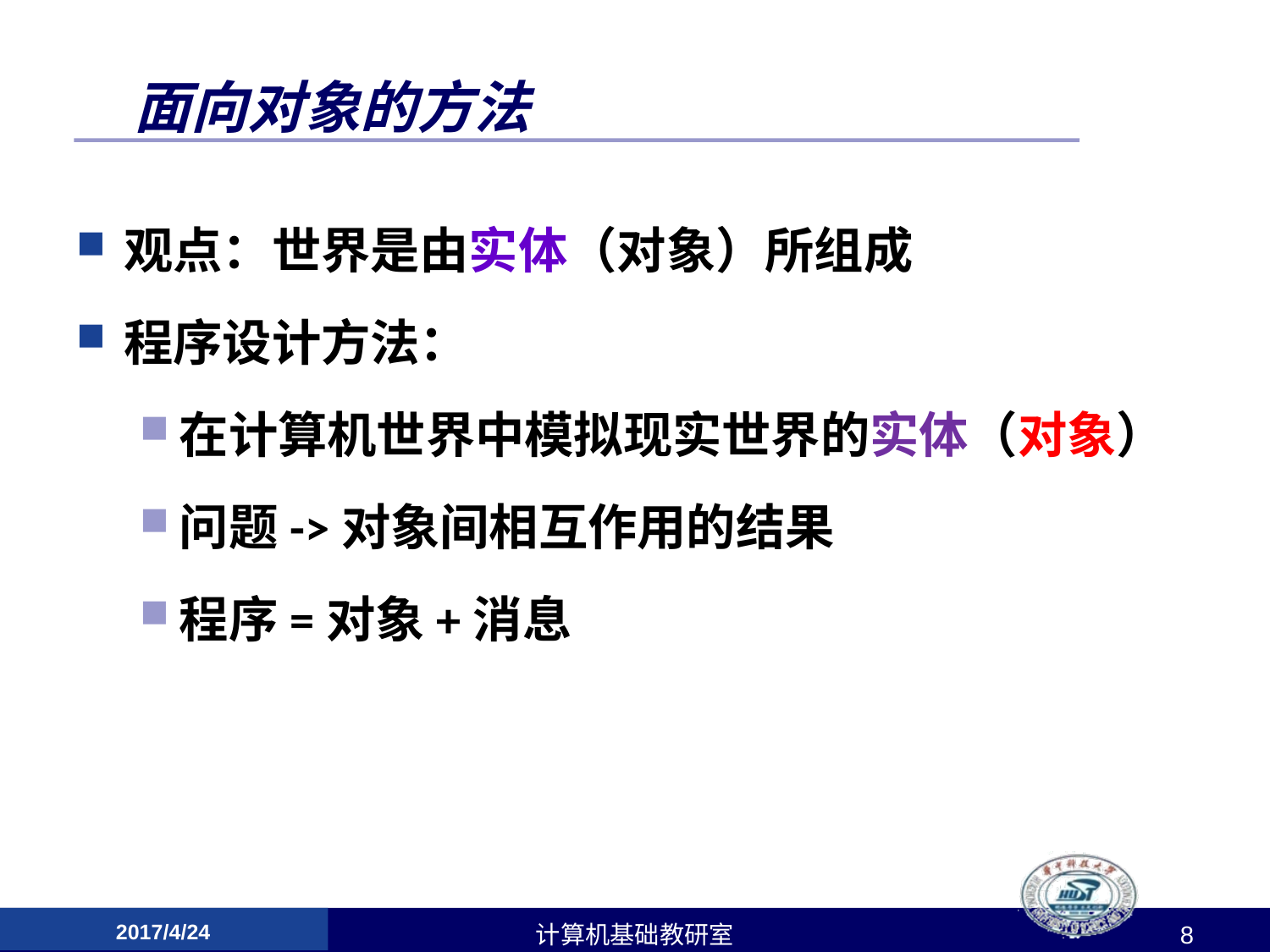

# 面向对象的方法
观点：世界是由实体（对象）所组成
程序设计方法：
在计算机世界中模拟现实世界的实体（对象）
问题->对象间相互作用的结果
程序=对象+消息
2017/4/24
计算机基础教研室
8